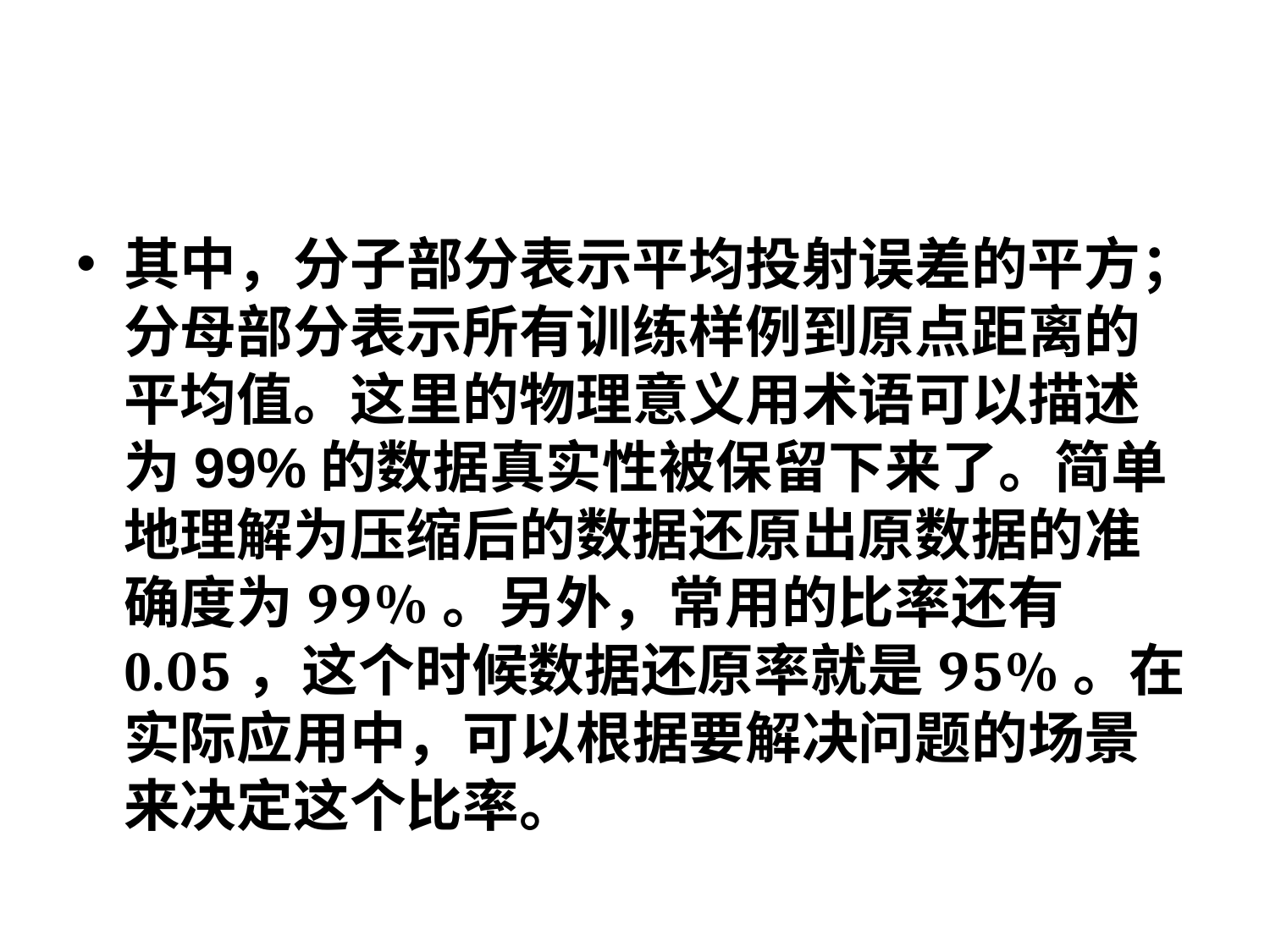

#
其中，分子部分表示平均投射误差的平方；分母部分表示所有训练样例到原点距离的平均值。这里的物理意义用术语可以描述为99%的数据真实性被保留下来了。简单地理解为压缩后的数据还原出原数据的准确度为99%。另外，常用的比率还有0.05，这个时候数据还原率就是95%。在实际应用中，可以根据要解决问题的场景来决定这个比率。